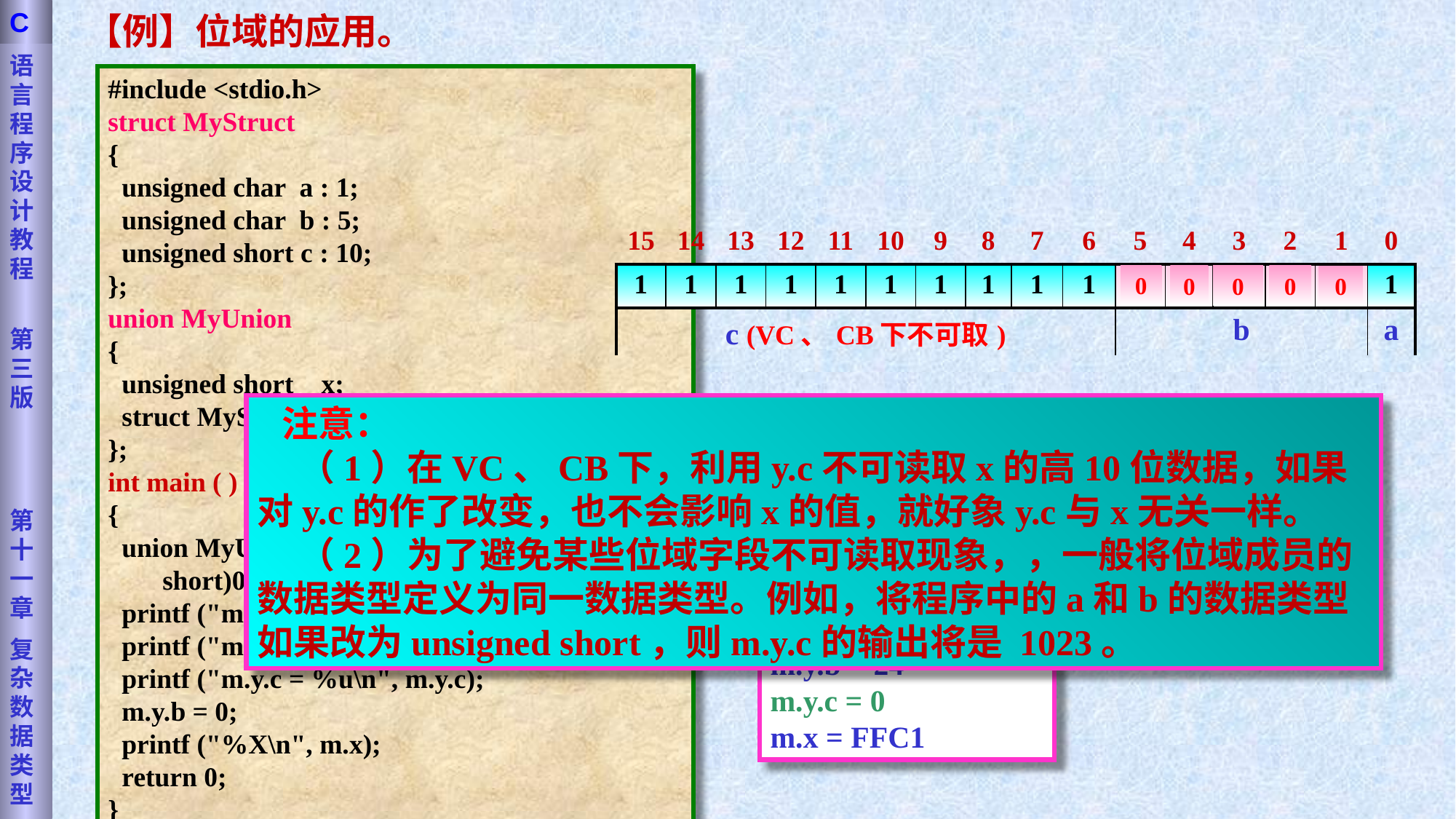

语言程序设计教程
第三版

第十一章
复杂数据类型
C
【例】位域的应用。
#include <stdio.h>
struct MyStruct
{
  unsigned char  a : 1;
  unsigned char  b : 5;
  unsigned short c : 10;
};
union MyUnion
{
  unsigned short    x;
  struct MyStruct  y;
};
int main ( )
{
  union MyUnion m = {(unsigned short)0XFFF1};
  printf ("m.y.a = %u\n", m.y.a);
  printf ("m.y.b = %u\n", m.y.b);
  printf ("m.y.c = %u\n", m.y.c);
  m.y.b = 0;
  printf ("%X\n", m.x);
  return 0;
}
| 15 | 14 | 13 | 12 | 11 | 10 | 9 | 8 | 7 | 6 | 5 | 4 | 3 | 2 | 1 | 0 |
| --- | --- | --- | --- | --- | --- | --- | --- | --- | --- | --- | --- | --- | --- | --- | --- |
| 1 | 1 | 1 | 1 | 1 | 1 | 1 | 1 | 1 | 1 | 1 | 1 | 0 | 0 | 0 | 1 |
| c (VC、CB下不可取) |  |  |  |  |  |  |  |  |  | b |  |  |  |  | a |
0
0
0
0
0
  注意：
    （1）在VC、CB下，利用y.c不可读取x的高10位数据，如果对y.c的作了改变，也不会影响x的值，就好象y.c与x无关一样。
    （2）为了避免某些位域字段不可读取现象，，一般将位域成员的数据类型定义为同一数据类型。例如，将程序中的a和b的数据类型如果改为unsigned short，则m.y.c的输出将是 1023。
运行结果：
m.y.a = 1
m.y.b = 24
m.y.c = 0
m.x = FFC1